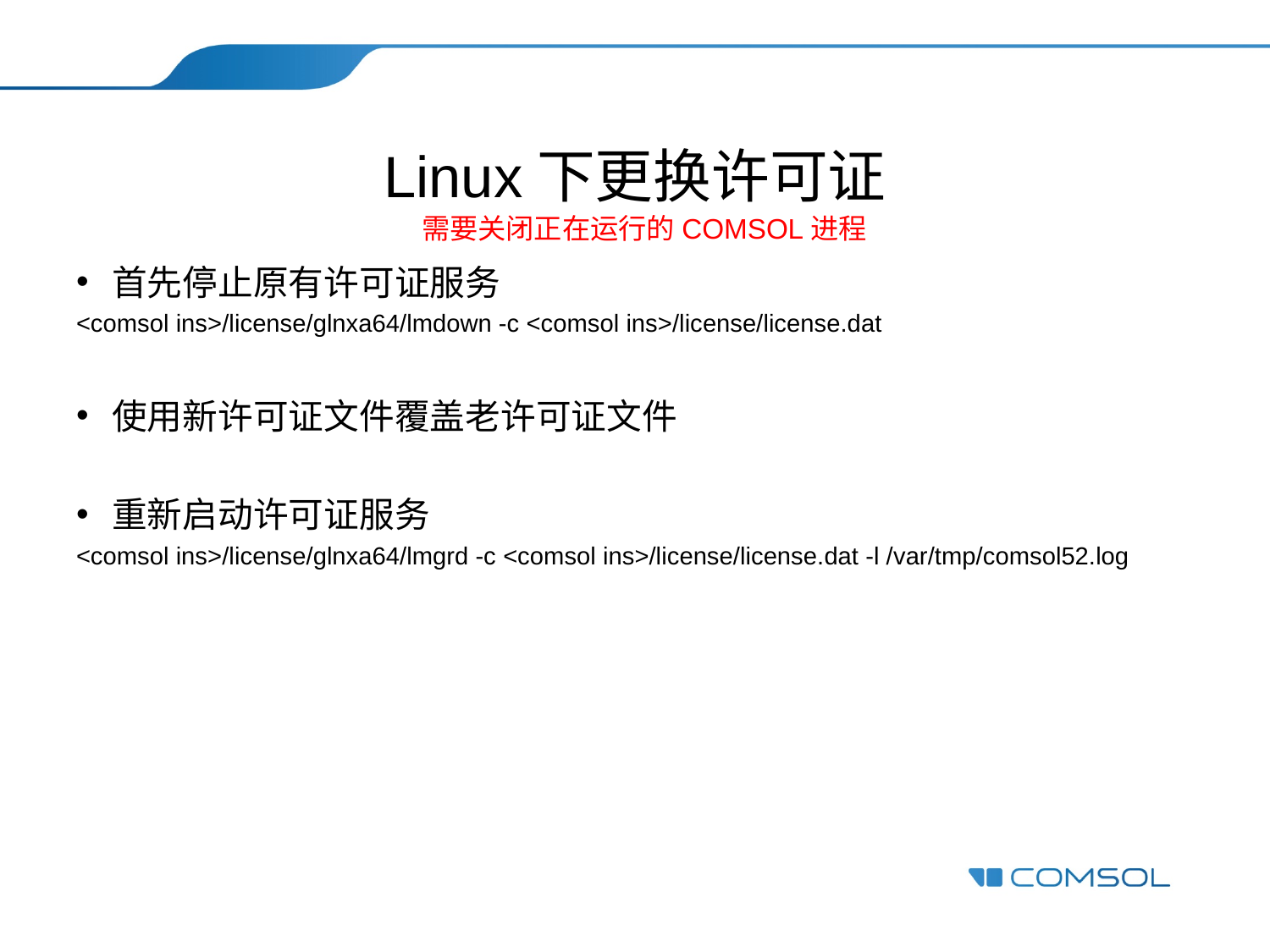

# Linux下更换许可证
需要关闭正在运行的COMSOL进程
首先停止原有许可证服务
<comsol ins>/license/glnxa64/lmdown -c <comsol ins>/license/license.dat

使用新许可证文件覆盖老许可证文件

重新启动许可证服务
<comsol ins>/license/glnxa64/lmgrd -c <comsol ins>/license/license.dat -l /var/tmp/comsol52.log